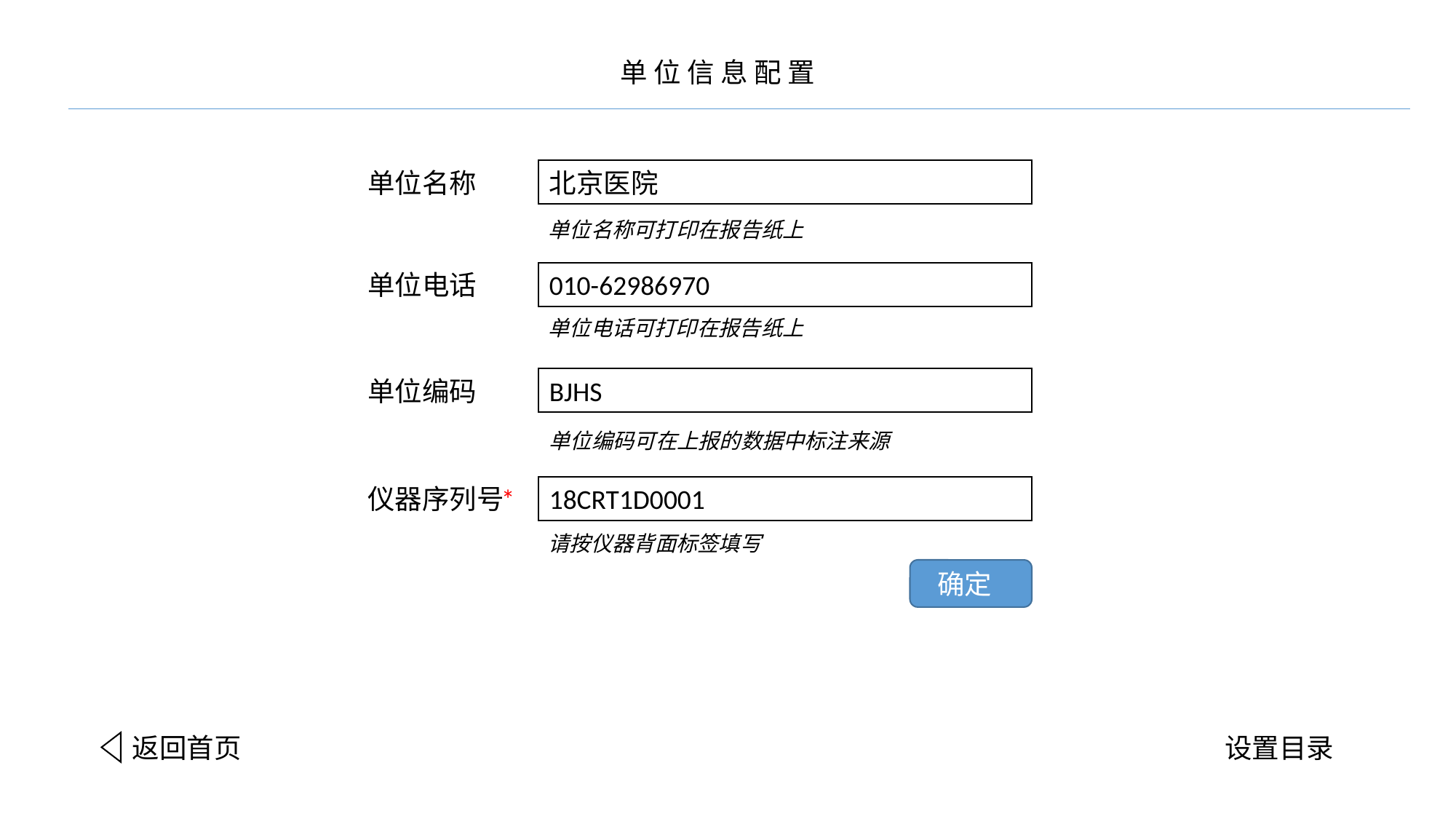

单 位 信 息 配 置
单位名称
北京医院
单位名称可打印在报告纸上
单位电话
010-62986970
单位电话可打印在报告纸上
单位编码
BJHS
单位编码可在上报的数据中标注来源
仪器序列号
*
18CRT1D0001
请按仪器背面标签填写

确定
返回首页
设置目录